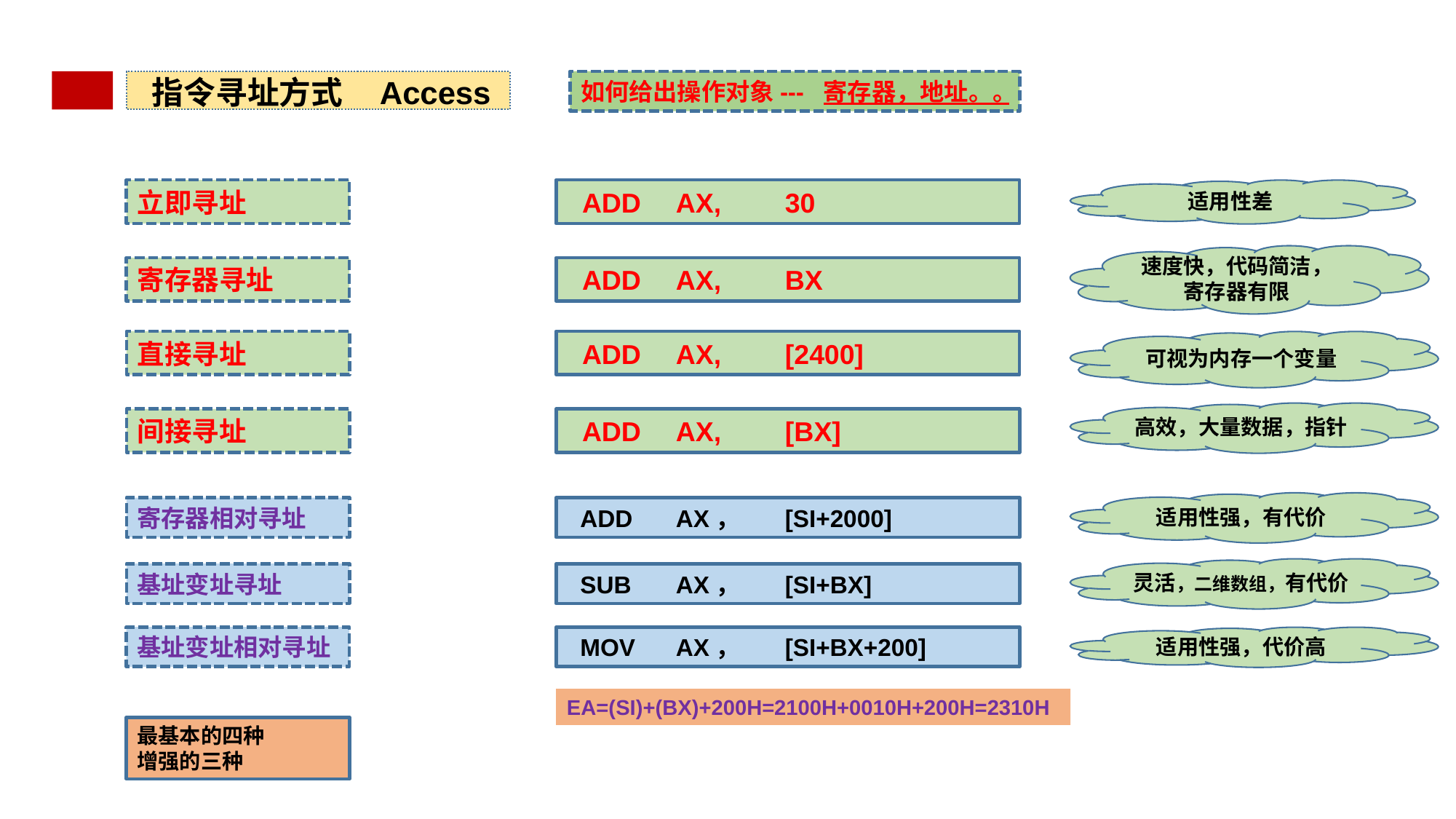

指令寻址方式    Access
如何给出操作对象---  寄存器，地址。。
立即寻址
  ADD	AX,	30
适用性差
速度快，代码简洁，寄存器有限
寄存器寻址
  ADD	AX,	BX
直接寻址
  ADD	AX,	[2400]
可视为内存一个变量
高效，大量数据，指针
间接寻址
  ADD	AX,	[BX]
适用性强，有代价
寄存器相对寻址
  ADD	AX，	[SI+2000]
灵活，二维数组，有代价
基址变址寻址
  SUB	AX，	[SI+BX]
基址变址相对寻址
  MOV	AX，	[SI+BX+200]
适用性强，代价高
EA=(SI)+(BX)+200H=2100H+0010H+200H=2310H
最基本的四种
增强的三种